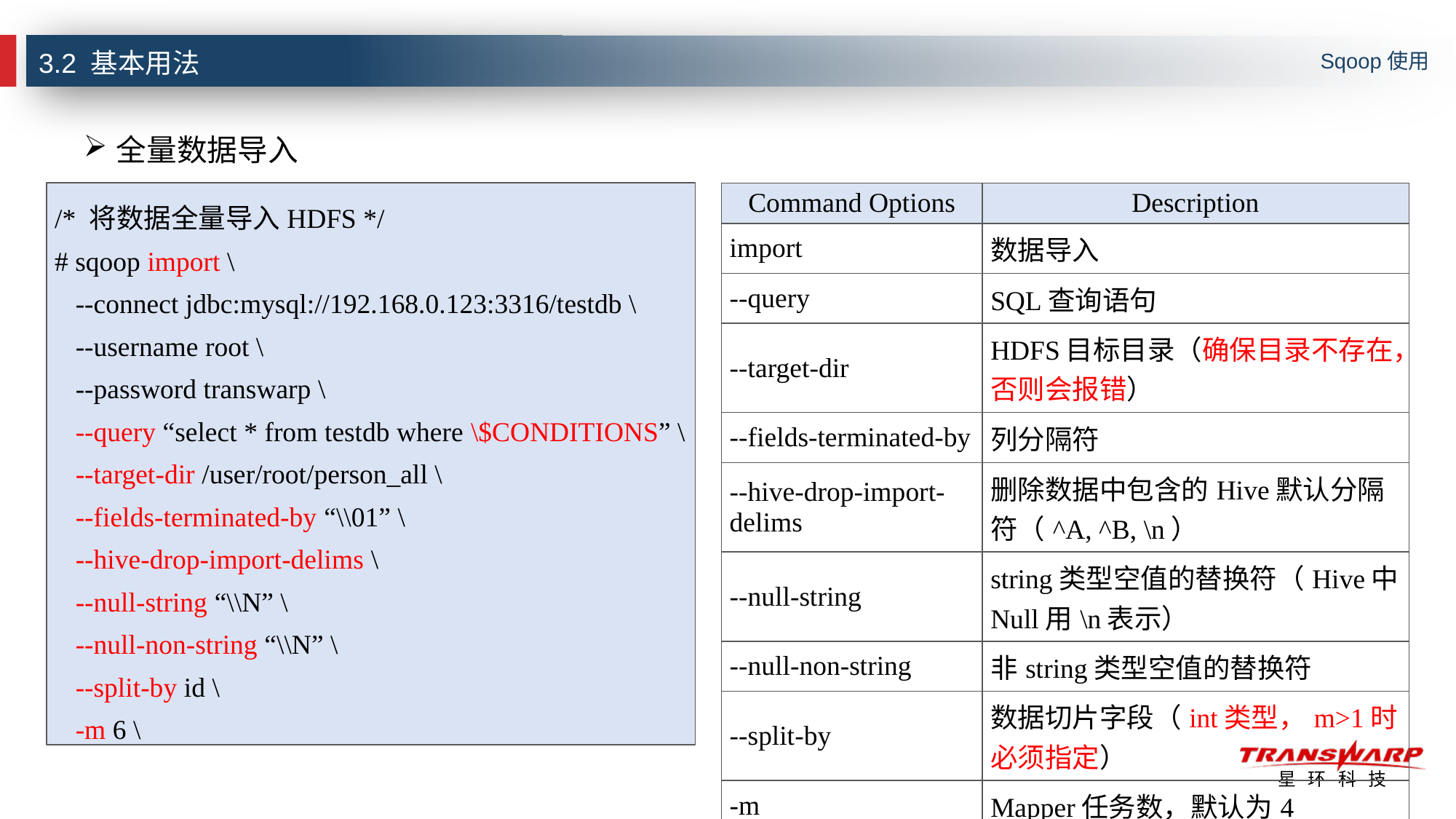

Sqoop使用
# 3.2 基本用法
全量数据导入
/* 将数据全量导入HDFS */
# sqoop import \
   --connect jdbc:mysql://192.168.0.123:3316/testdb \
   --username root \
   --password transwarp \
   --query “select * from testdb where \$CONDITIONS” \
   --target-dir /user/root/person_all \
   --fields-terminated-by “\\01” \
   --hive-drop-import-delims \
   --null-string “\\N” \
   --null-non-string “\\N” \
   --split-by id \
   -m 6 \
| Command Options | Description |
| --- | --- |
| import | 数据导入 |
| --query | SQL查询语句 |
| --target-dir | HDFS目标目录（确保目录不存在，否则会报错） |
| --fields-terminated-by | 列分隔符 |
| --hive-drop-import- delims | 删除数据中包含的Hive默认分隔符（^A, ^B, \n） |
| --null-string | string类型空值的替换符（Hive中Null用\n表示） |
| --null-non-string | 非string类型空值的替换符 |
| --split-by | 数据切片字段（int类型，m>1时必须指定） |
| -m | Mapper任务数，默认为4 |